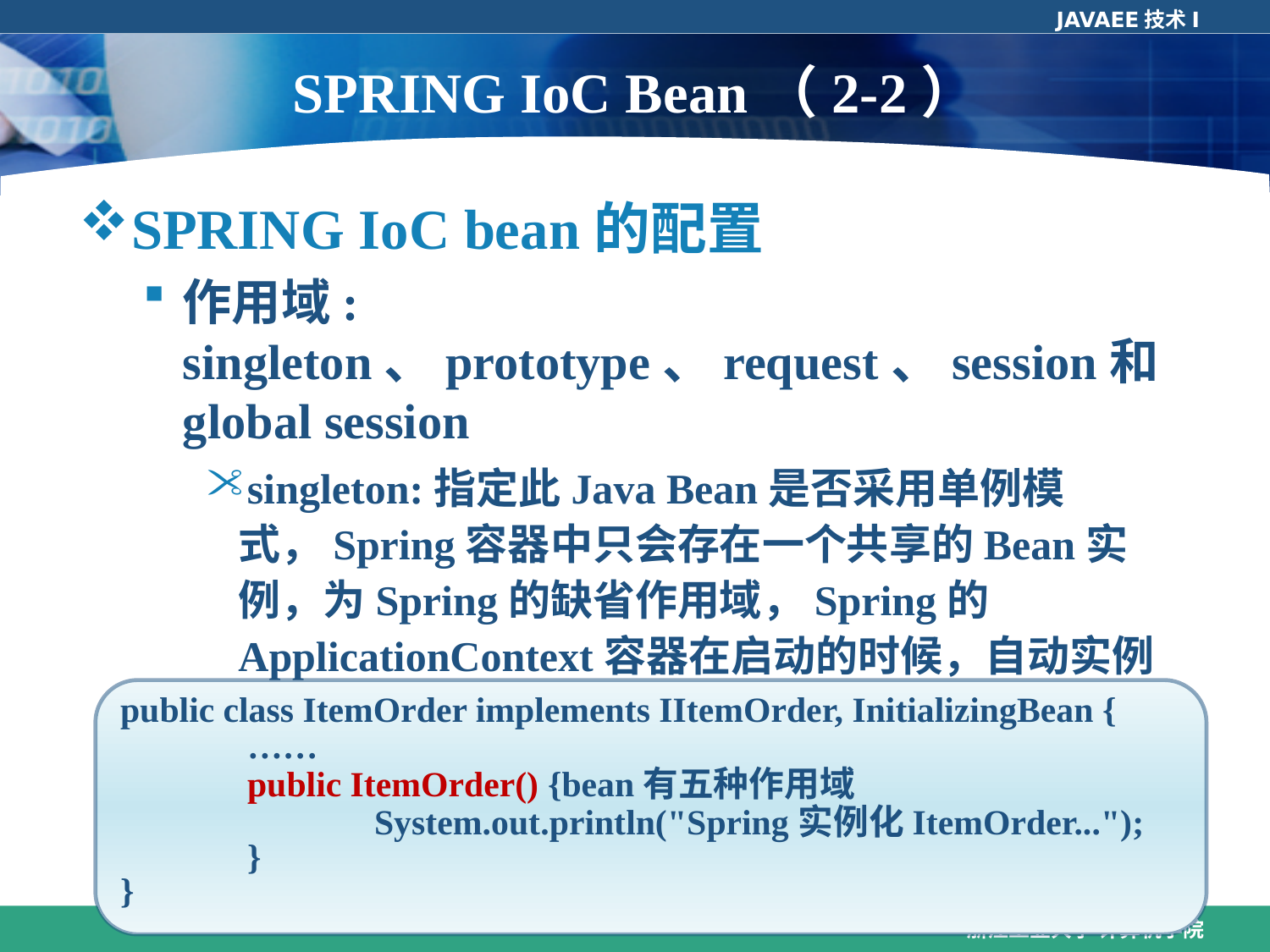

# SPRING IoC Bean（2-2）
SPRING IoC bean的配置
作用域: singleton、prototype、request、session和global session
singleton:指定此Java Bean是否采用单例模式，Spring容器中只会存在一个共享的Bean实例，为Spring的缺省作用域，Spring的ApplicationContext容器在启动的时候，自动实例化所有的singleton的bean并缓存于容器当中。
public class ItemOrder implements IItemOrder, InitializingBean {
	……
	public ItemOrder() {bean有五种作用域
		System.out.println("Spring实例化ItemOrder...");
	}
}